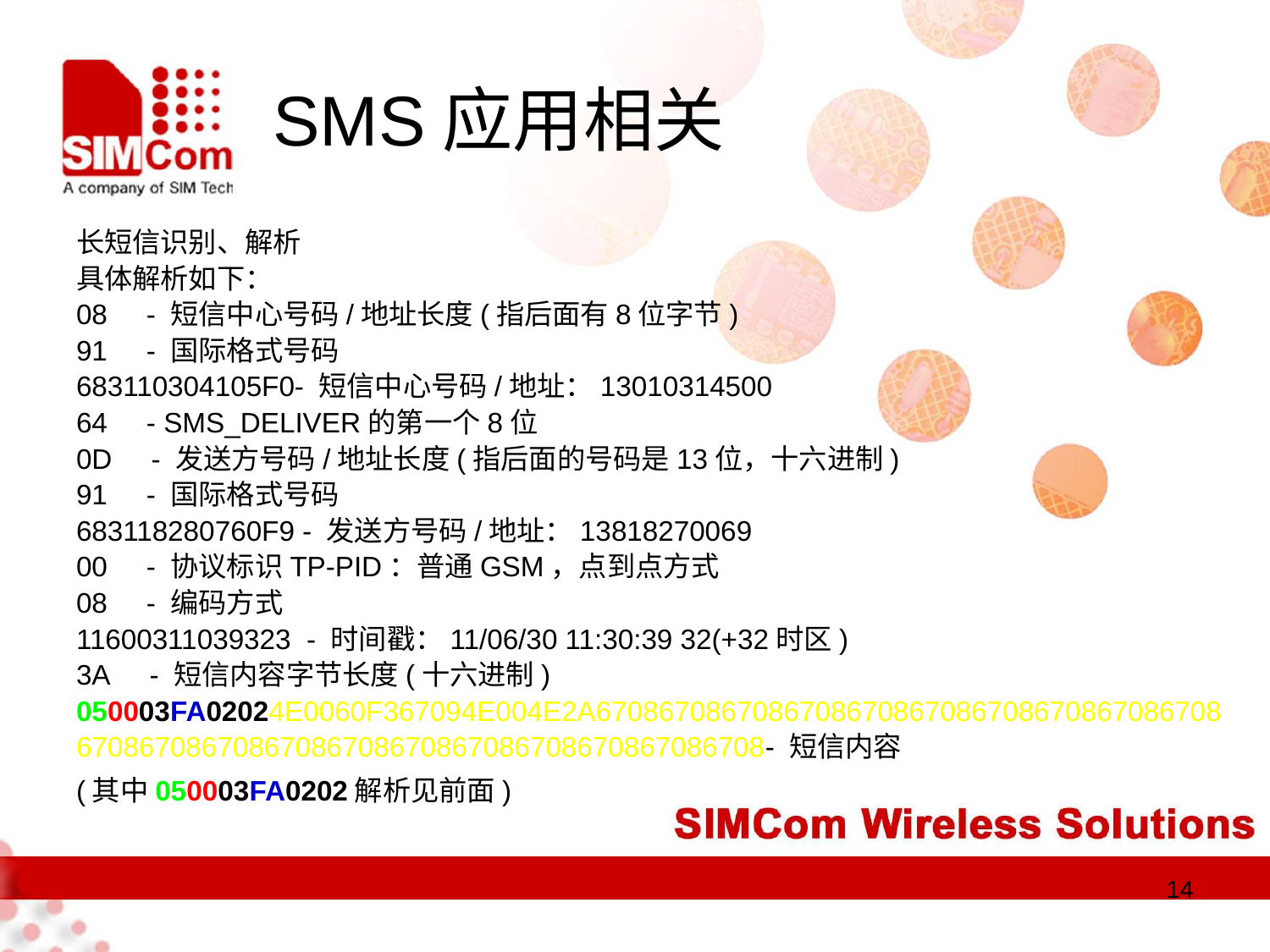

# SMS应用相关
长短信识别、解析
具体解析如下：
08     - 短信中心号码/地址长度(指后面有8位字节)
91     - 国际格式号码
683110304105F0- 短信中心号码/地址：13010314500
64     - SMS_DELIVER的第一个8位
0D     - 发送方号码/地址长度(指后面的号码是13位，十六进制)
91     - 国际格式号码
683118280760F9 - 发送方号码/地址：13818270069
00     - 协议标识TP-PID：普通GSM，点到点方式
08     - 编码方式
11600311039323  - 时间戳：11/06/30 11:30:39 32(+32时区)
3A     - 短信内容字节长度(十六进制)
050003FA02024E0060F367094E004E2A6708670867086708670867086708670867086708
67086708670867086708670867086708670867086708- 短信内容
(其中050003FA0202解析见前面)
14